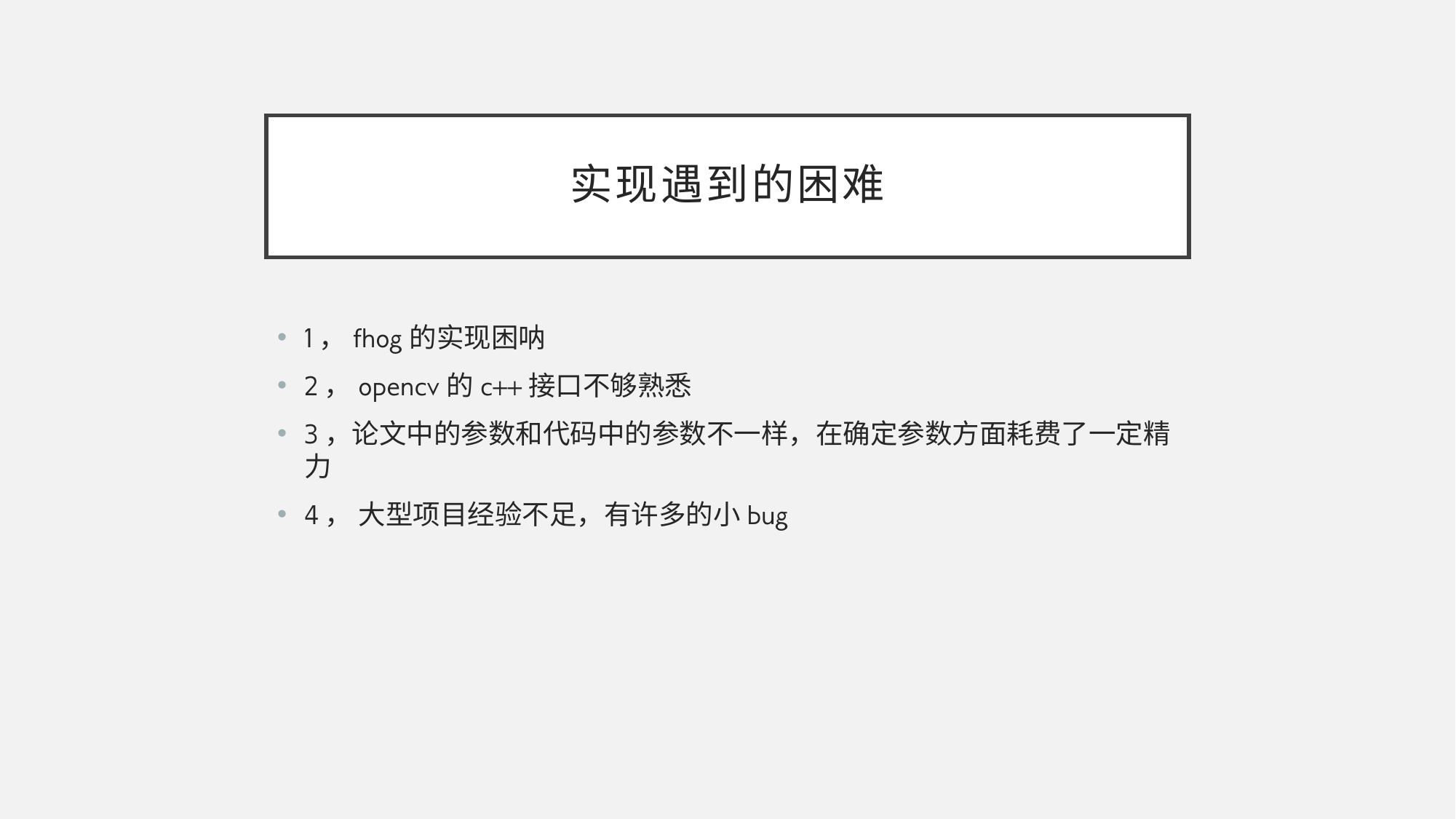

# 实现遇到的困难
1，fhog的实现困呐
2，opencv的c++接口不够熟悉
3，论文中的参数和代码中的参数不一样，在确定参数方面耗费了一定精力
4， 大型项目经验不足，有许多的小bug